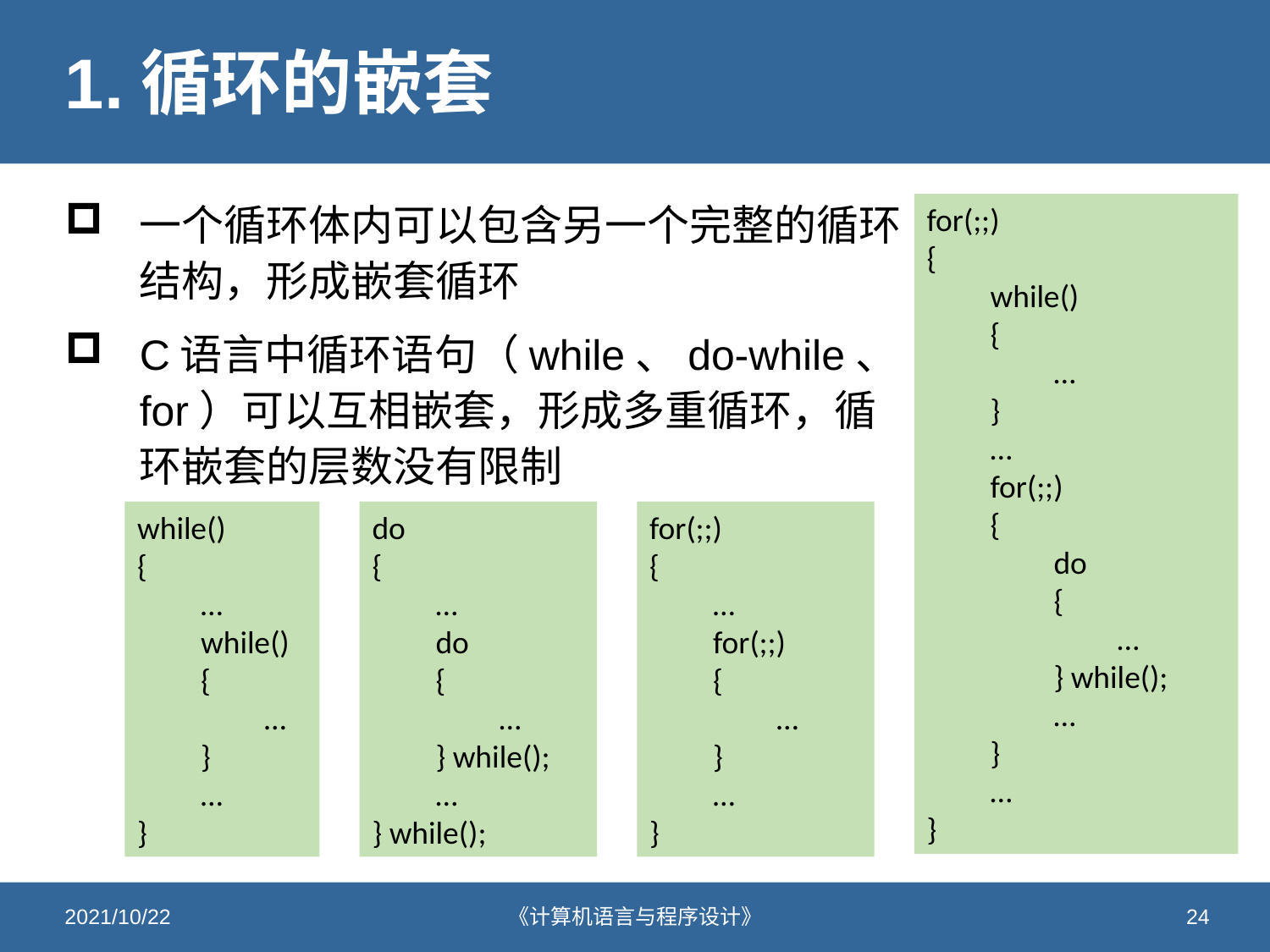

# 1.循环的嵌套
一个循环体内可以包含另一个完整的循环结构，形成嵌套循环
C语言中循环语句（while、do-while、for）可以互相嵌套，形成多重循环，循环嵌套的层数没有限制
for(;;)
{
while()
{
…
}
…
for(;;)
{
do
{
…
} while();
…
}
…
}
while()
{
…
while()
{
…
}
…
}
do
{
…
do
{
…
} while();
…
} while();
for(;;)
{
…
for(;;)
{
…
}
…
}
2021/10/22
《计算机语言与程序设计》
24